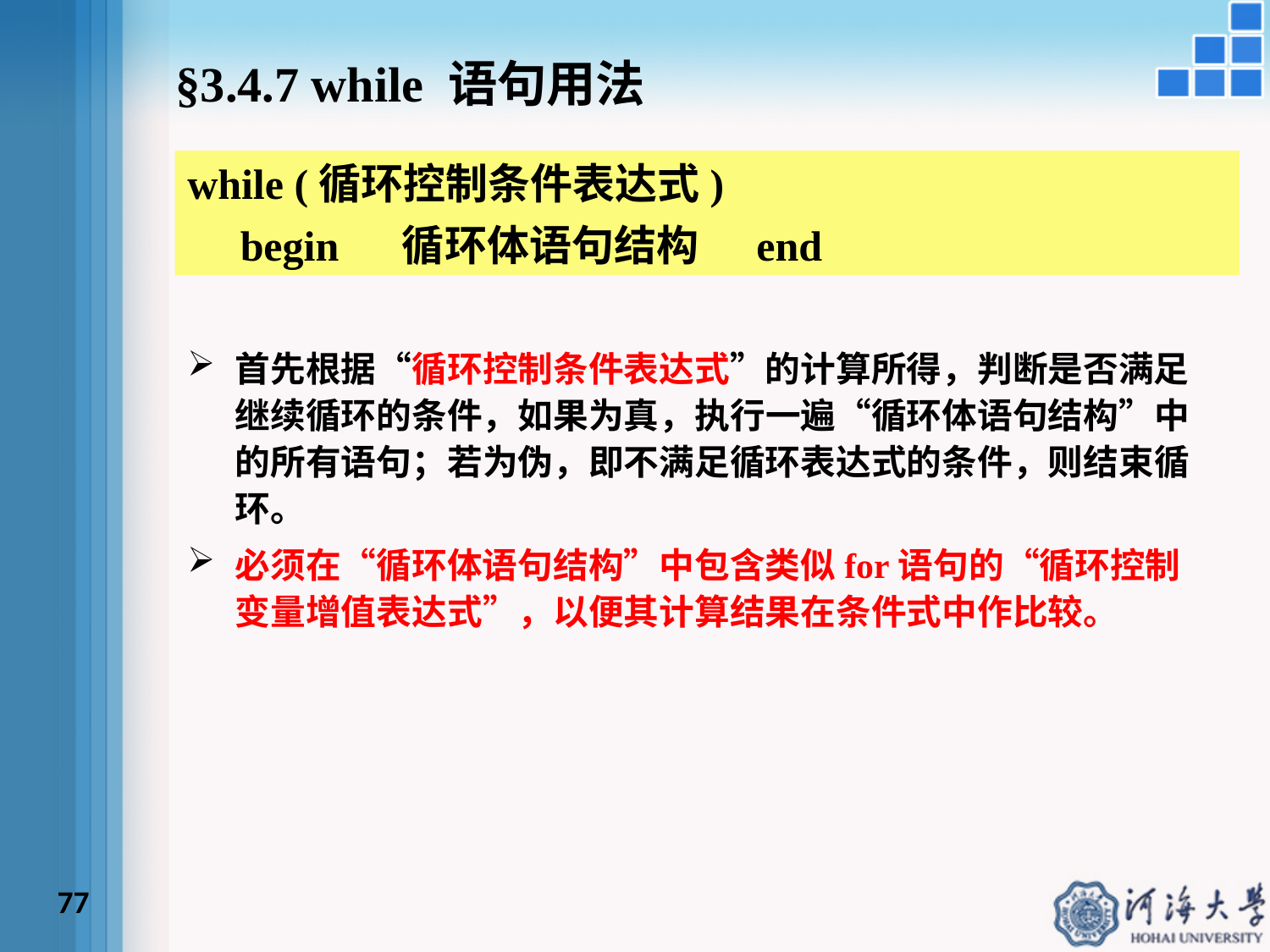

§3.4.7 while 语句用法
while (循环控制条件表达式)
     begin     循环体语句结构     end
首先根据“循环控制条件表达式”的计算所得，判断是否满足继续循环的条件，如果为真，执行一遍“循环体语句结构”中的所有语句；若为伪，即不满足循环表达式的条件，则结束循环。
必须在“循环体语句结构”中包含类似for语句的“循环控制变量增值表达式”，以便其计算结果在条件式中作比较。
77